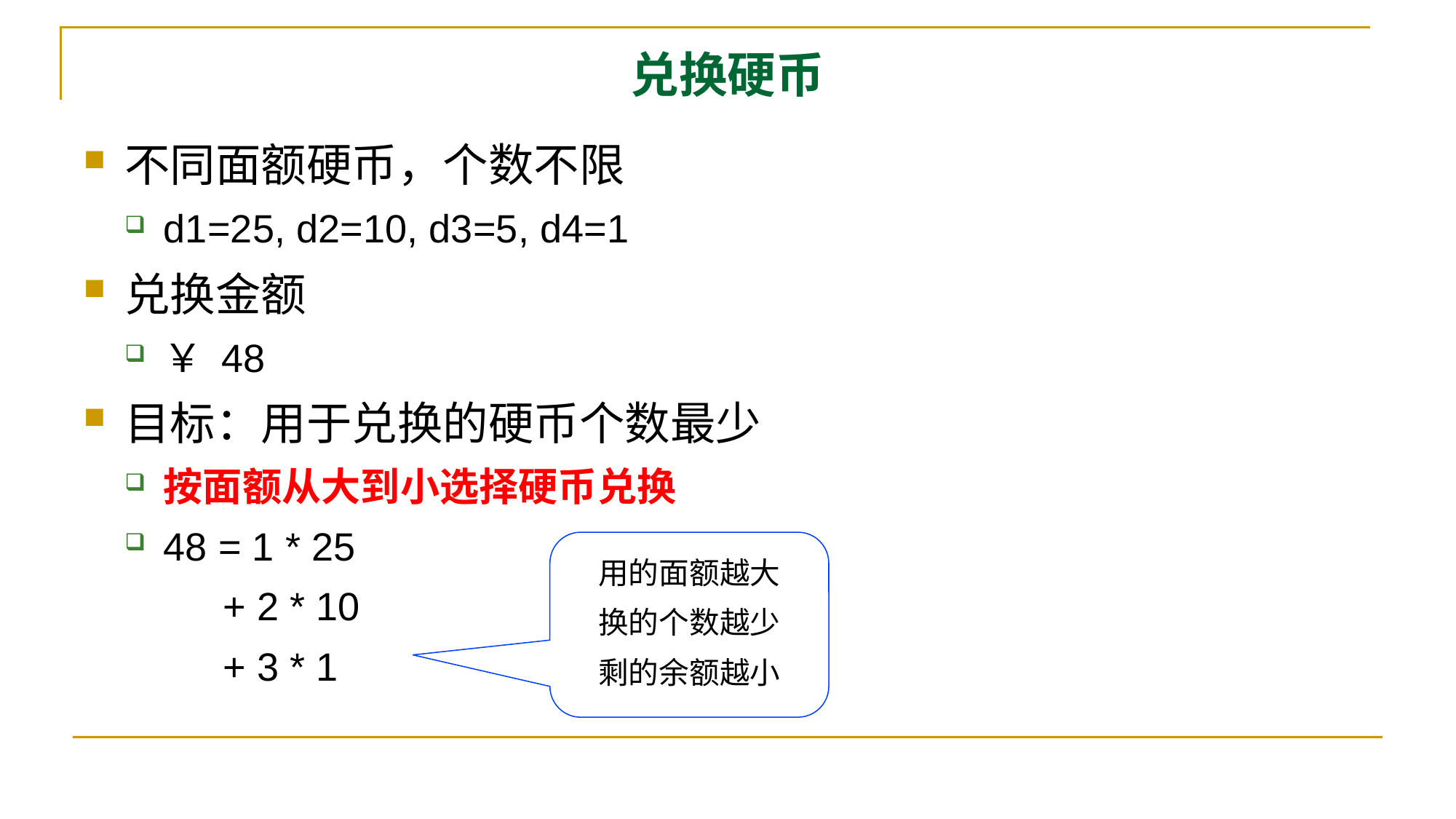

# 兑换硬币
不同面额硬币，个数不限
d1=25, d2=10, d3=5, d4=1
兑换金额
￥ 48
目标：用于兑换的硬币个数最少
按面额从大到小选择硬币兑换
48 = 1 * 25
         + 2 * 10
         + 3 * 1
用的面额越大
换的个数越少
剩的余额越小